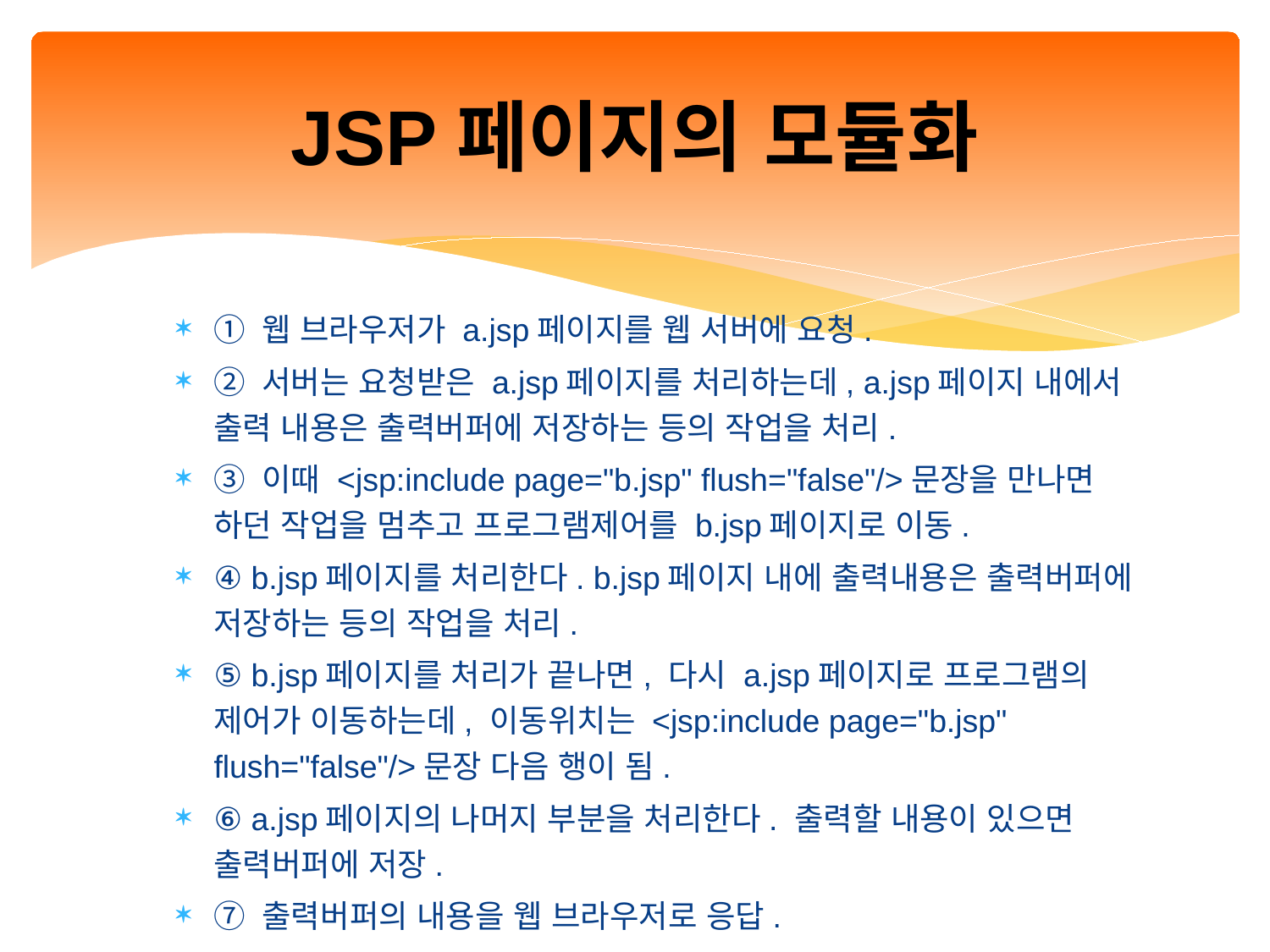

# JSP페이지의 모듈화
① 웹 브라우저가 a.jsp페이지를 웹 서버에 요청.
② 서버는 요청받은 a.jsp페이지를 처리하는데, a.jsp페이지 내에서 출력 내용은 출력버퍼에 저장하는 등의 작업을 처리.
③ 이때 <jsp:include page="b.jsp" flush="false"/>문장을 만나면 하던 작업을 멈추고 프로그램제어를 b.jsp페이지로 이동.
④ b.jsp페이지를 처리한다. b.jsp페이지 내에 출력내용은 출력버퍼에 저장하는 등의 작업을 처리.
⑤ b.jsp페이지를 처리가 끝나면, 다시 a.jsp페이지로 프로그램의 제어가 이동하는데, 이동위치는 <jsp:include page="b.jsp" flush="false"/>문장 다음 행이 됨.
⑥ a.jsp페이지의 나머지 부분을 처리한다. 출력할 내용이 있으면 출력버퍼에 저장.
⑦ 출력버퍼의 내용을 웹 브라우저로 응답.